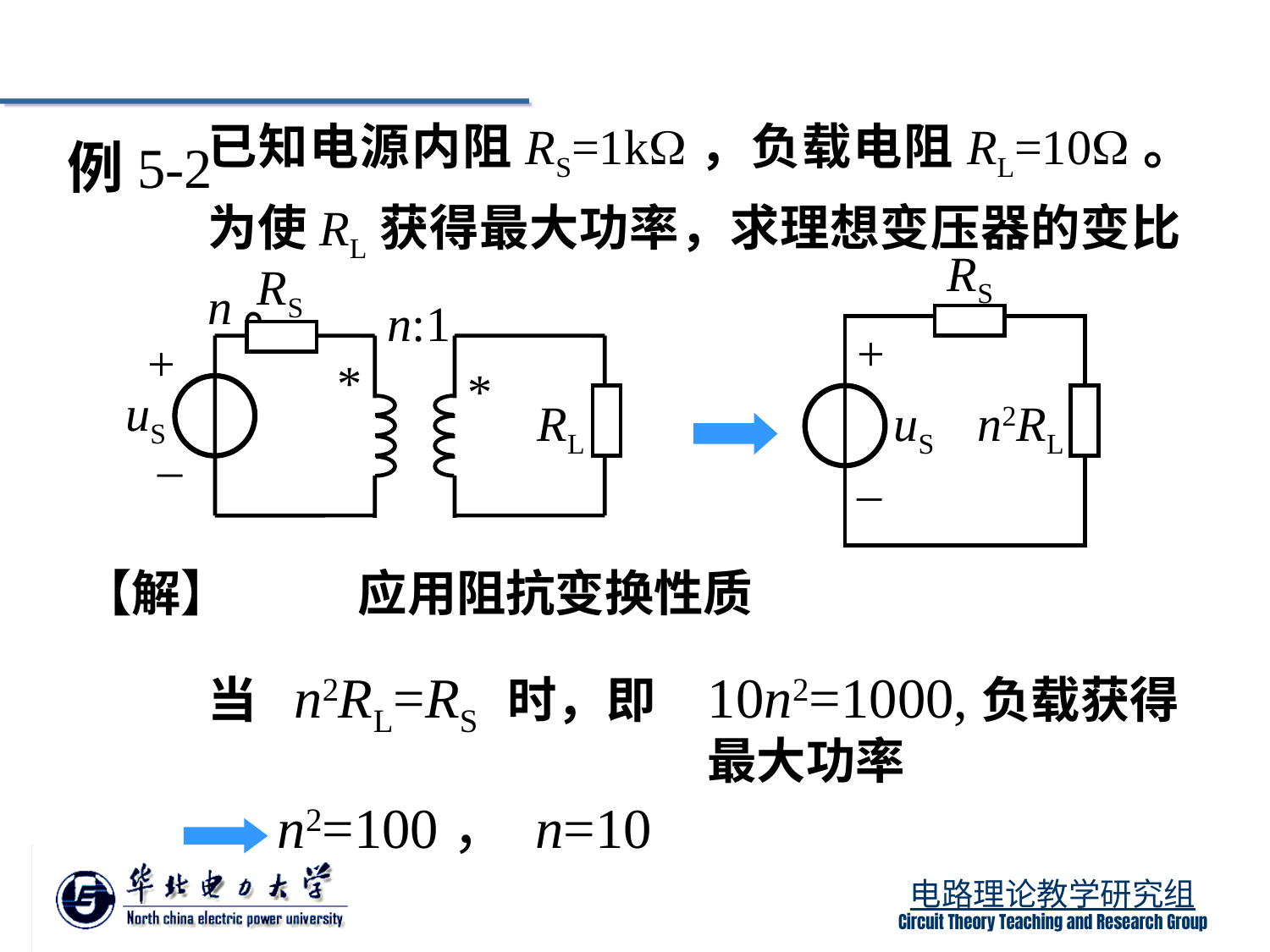

已知电源内阻RS=1kΩ，负载电阻RL=10Ω。为使RL获得最大功率，求理想变压器的变比n。
例5-2
RS

+

uS
n2RL

–
RS
n:1

+

*
*
uS

RL

_

【解】
应用阻抗变换性质
当  n2RL=RS  时，即
10n2=1000,负载获得最大功率
n2=100， n=10